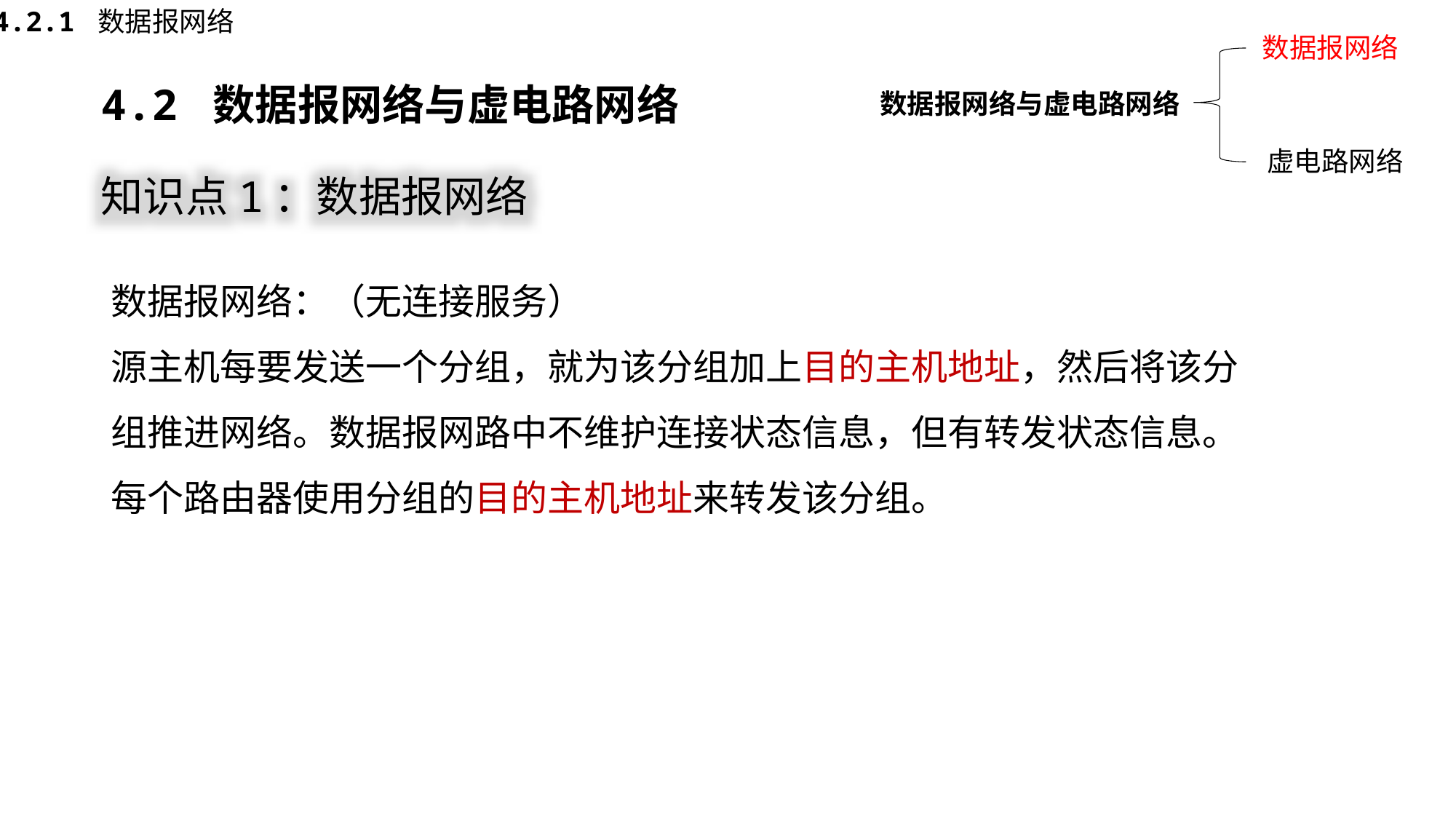

4.2.1 数据报网络
数据报网络

数据报网络与虚电路网络
虚电路网络
4.2 数据报网络与虚电路网络
知识点1：数据报网络
数据报网络：（无连接服务）
源主机每要发送一个分组，就为该分组加上目的主机地址，然后将该分组推进网络。数据报网路中不维护连接状态信息，但有转发状态信息。每个路由器使用分组的目的主机地址来转发该分组。